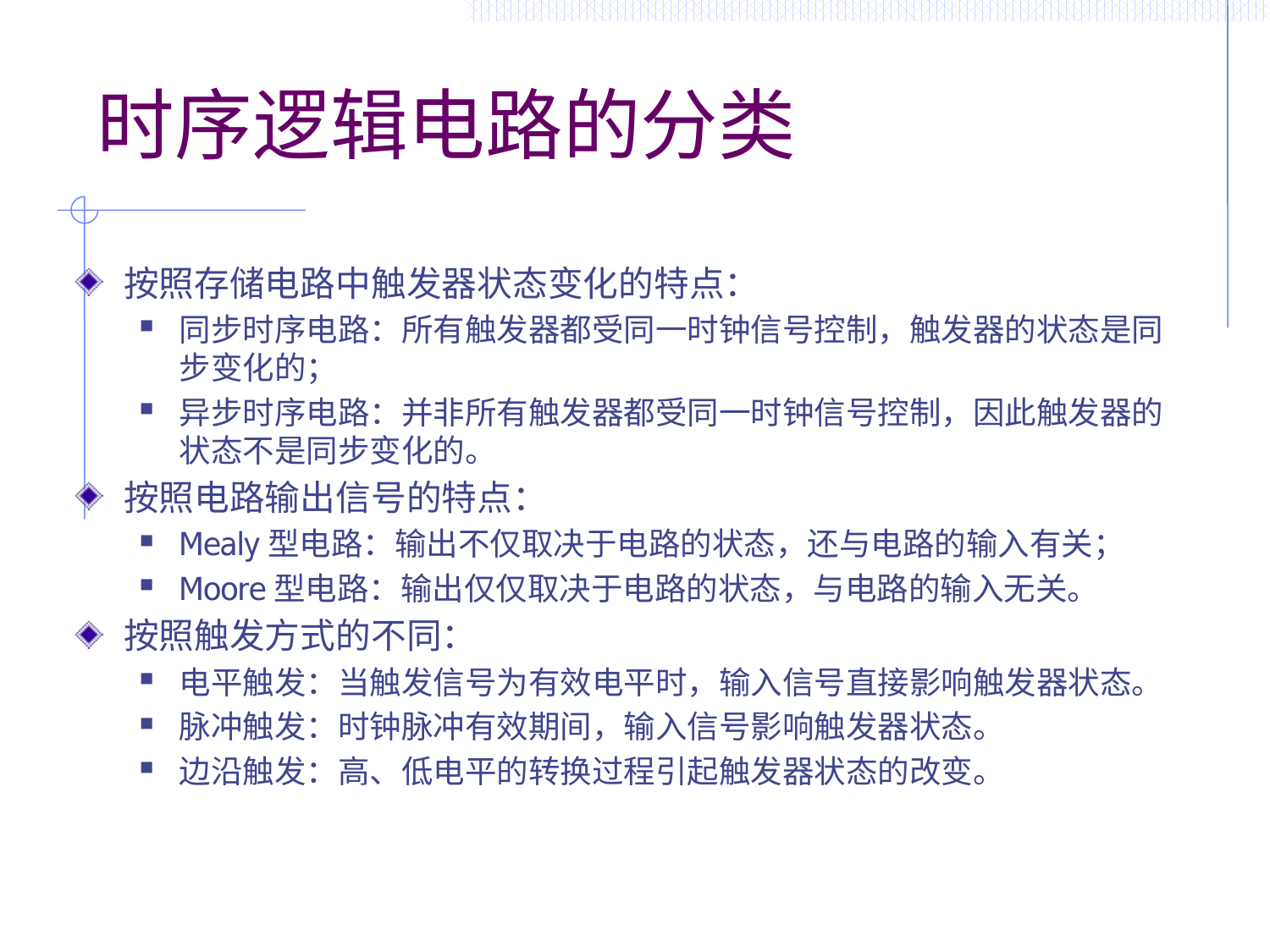

# 时序逻辑电路的分类

按照存储电路中触发器状态变化的特点：
同步时序电路：所有触发器都受同一时钟信号控制，触发器的状态是同步变化的；
异步时序电路：并非所有触发器都受同一时钟信号控制，因此触发器的状态不是同步变化的。
按照电路输出信号的特点：
Mealy型电路：输出不仅取决于电路的状态，还与电路的输入有关；
Moore型电路：输出仅仅取决于电路的状态，与电路的输入无关。
按照触发方式的不同：
电平触发：当触发信号为有效电平时，输入信号直接影响触发器状态。
脉冲触发：时钟脉冲有效期间，输入信号影响触发器状态。
边沿触发：高、低电平的转换过程引起触发器状态的改变。